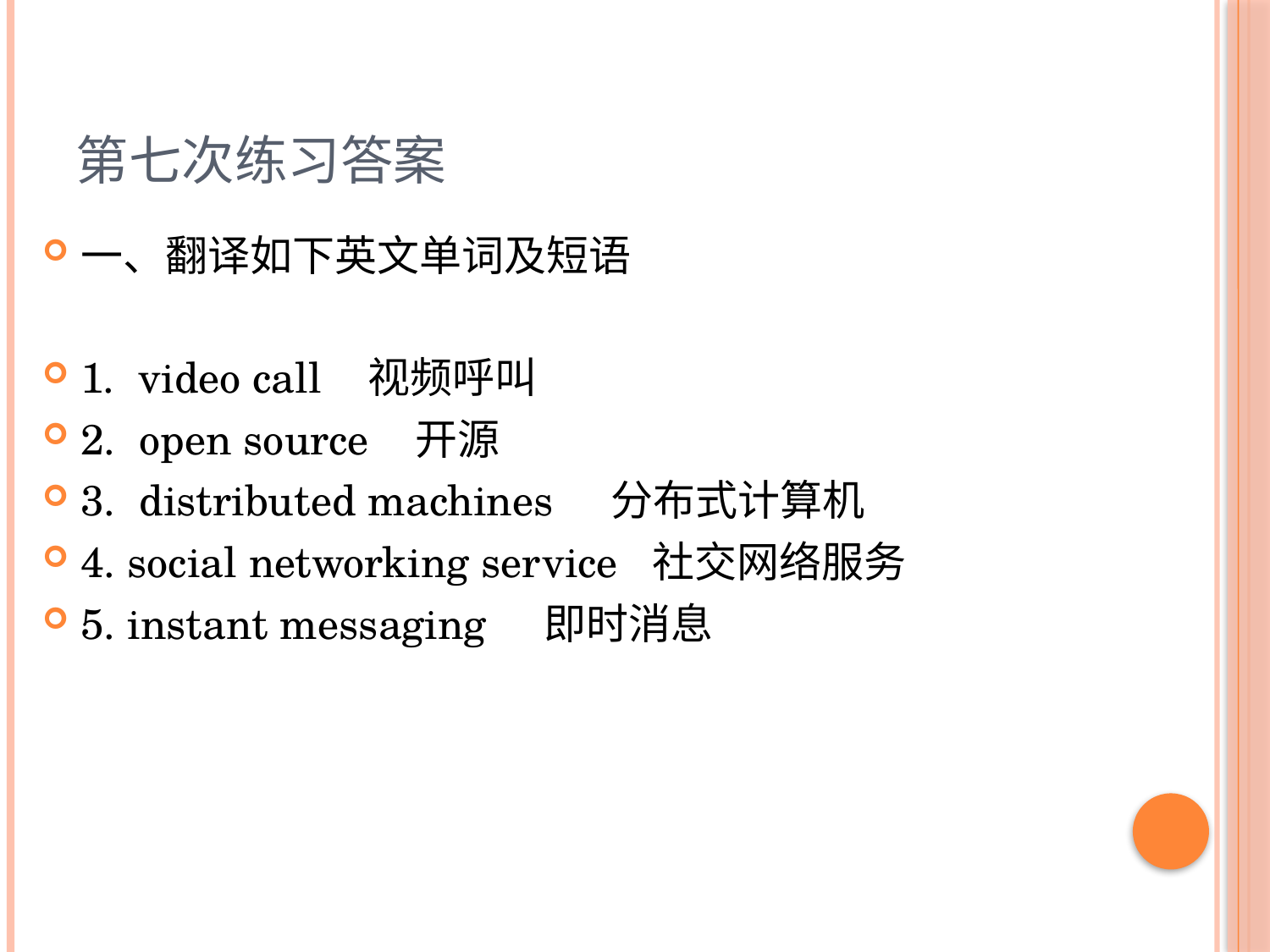

# 第七次练习答案
一、翻译如下英文单词及短语

1.  video call   视频呼叫
2.  open source   开源
3.  distributed machines    分布式计算机
4. social networking service  社交网络服务
5. instant messaging    即时消息